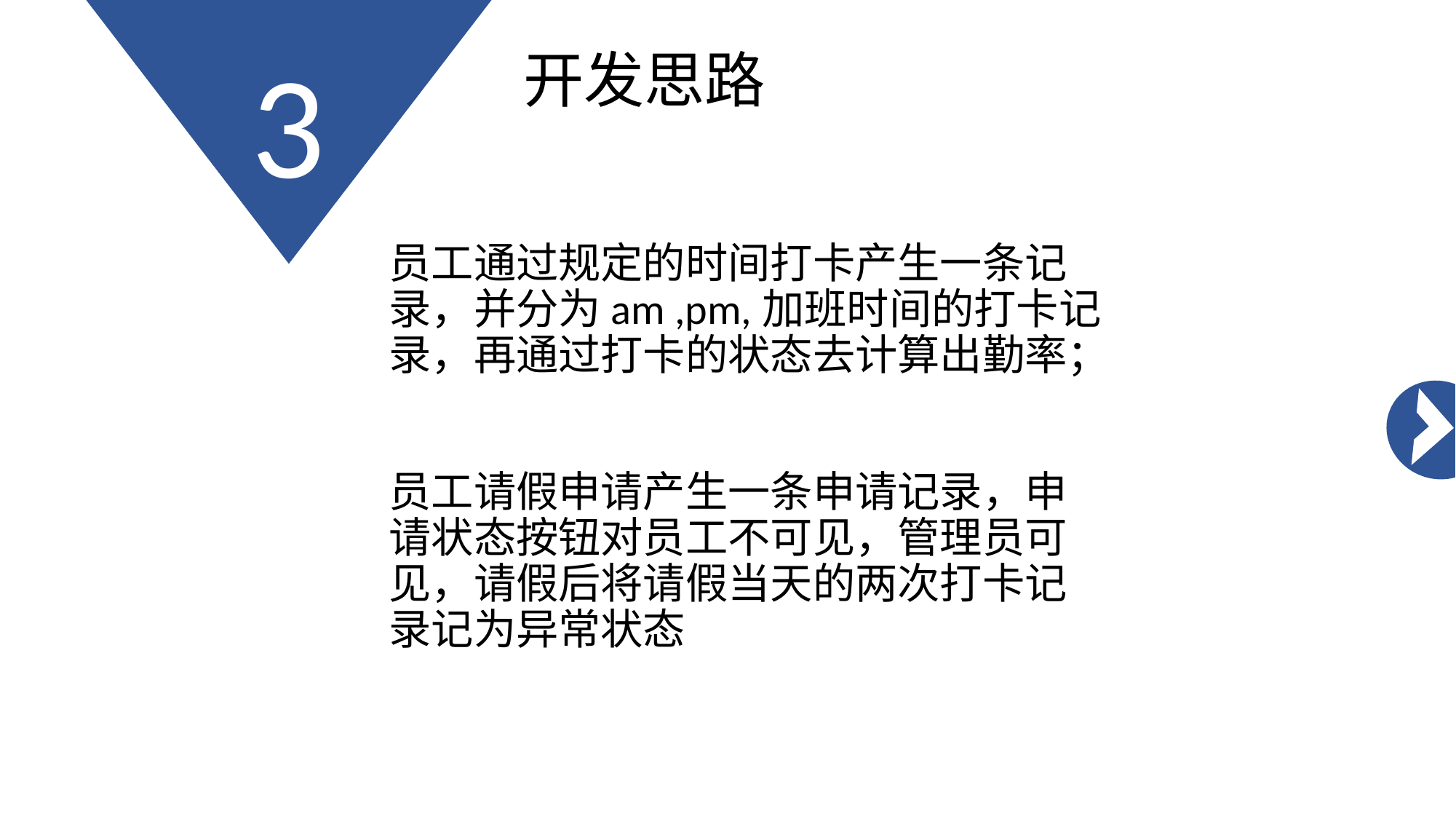

3
开发思路
# 员工通过规定的时间打卡产生一条记录，并分为am ,pm,加班时间的打卡记录，再通过打卡的状态去计算出勤率； 员工请假申请产生一条申请记录，申请状态按钮对员工不可见，管理员可见，请假后将请假当天的两次打卡记录记为异常状态